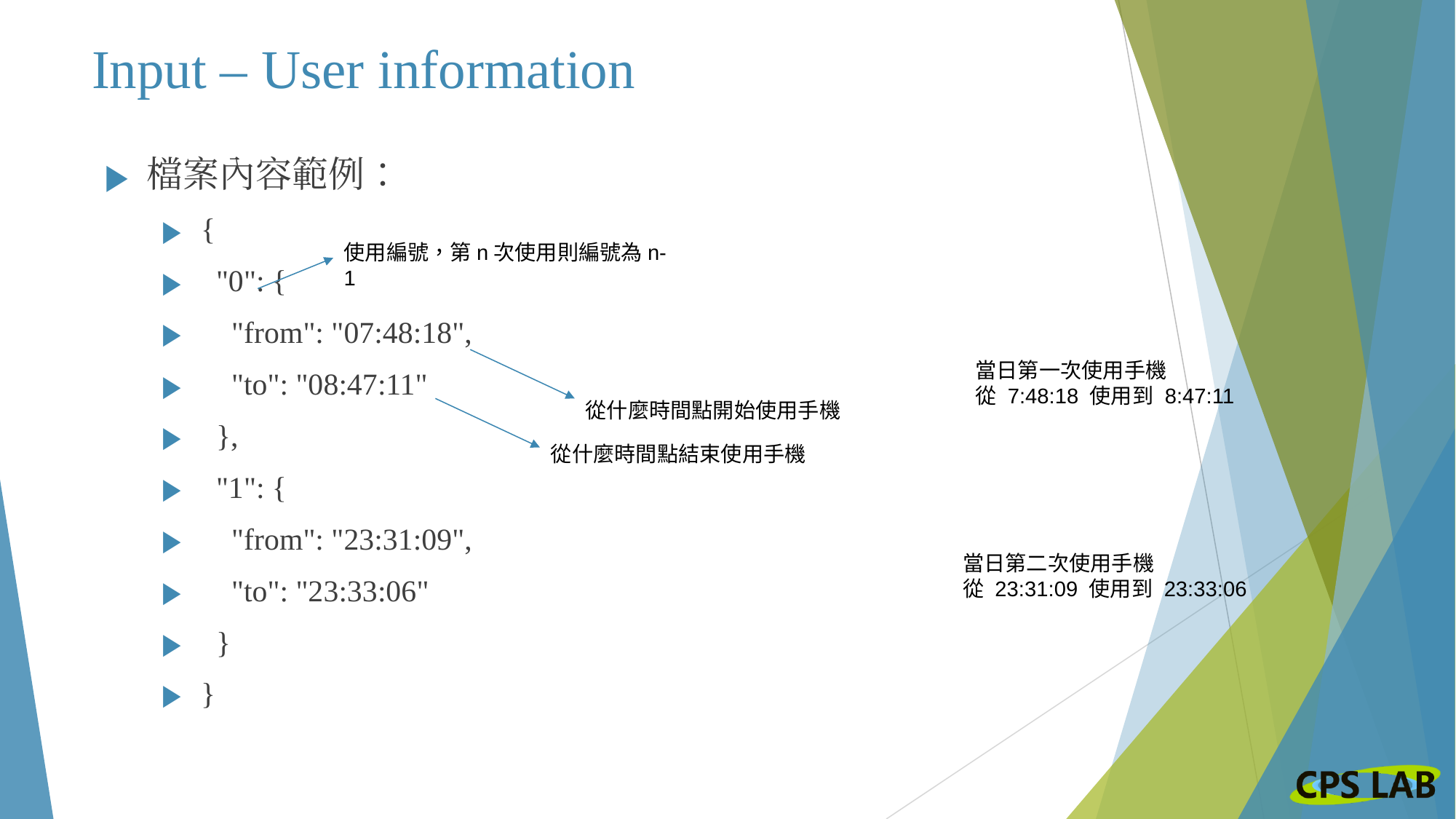

# Input – User information
檔案內容範例：
{
  "0": {
    "from": "07:48:18",
    "to": "08:47:11"
  },
  "1": {
    "from": "23:31:09",
    "to": "23:33:06"
  }
}
使用編號，第n次使用則編號為n-1
當日第一次使用手機
從 7:48:18 使用到 8:47:11
從什麼時間點開始使用手機
從什麼時間點結束使用手機
當日第二次使用手機
從 23:31:09 使用到 23:33:06